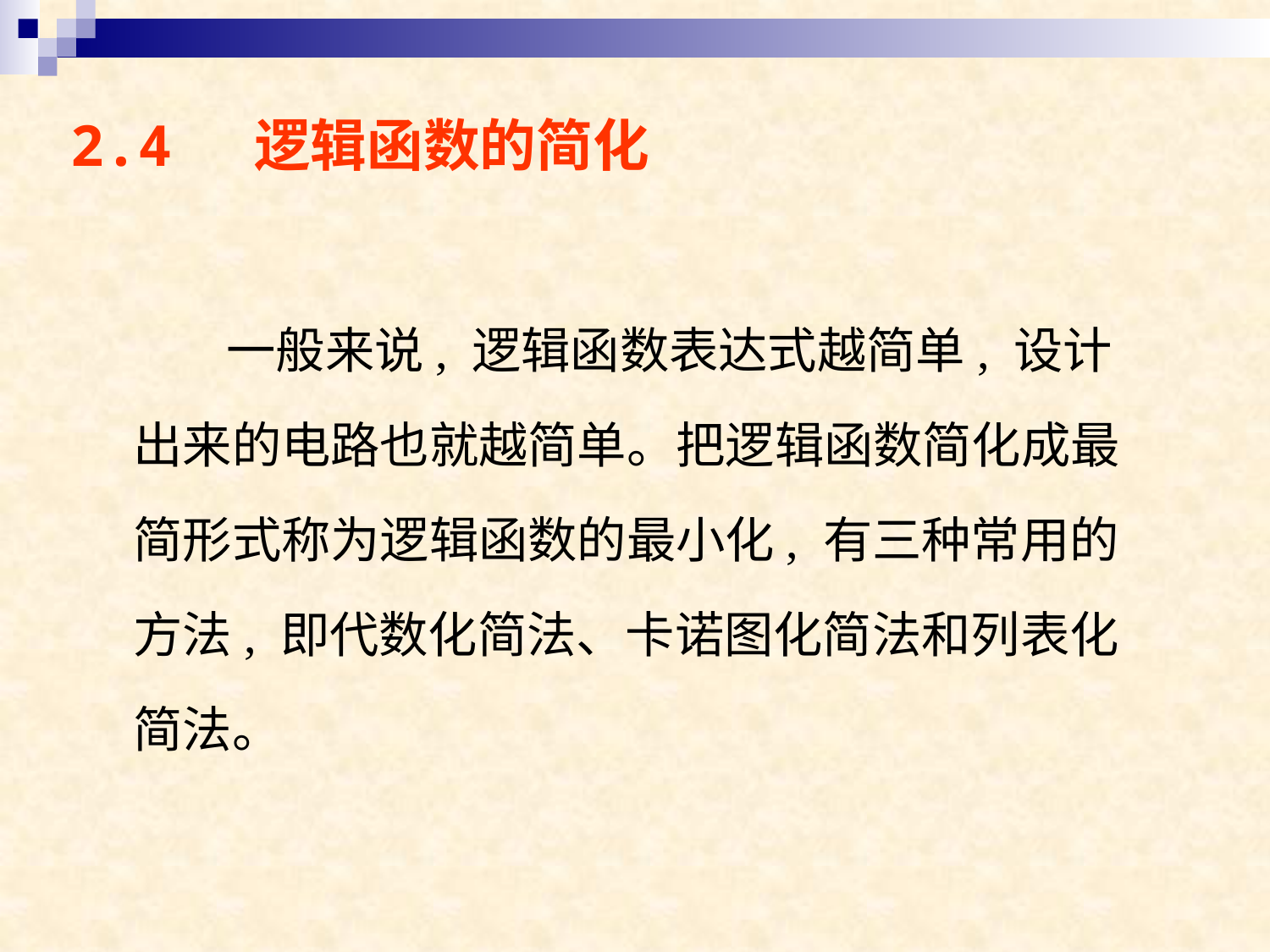

2.4  逻辑函数的简化
一般来说, 逻辑函数表达式越简单, 设计出来的电路也就越简单。把逻辑函数简化成最简形式称为逻辑函数的最小化, 有三种常用的方法, 即代数化简法、卡诺图化简法和列表化简法。